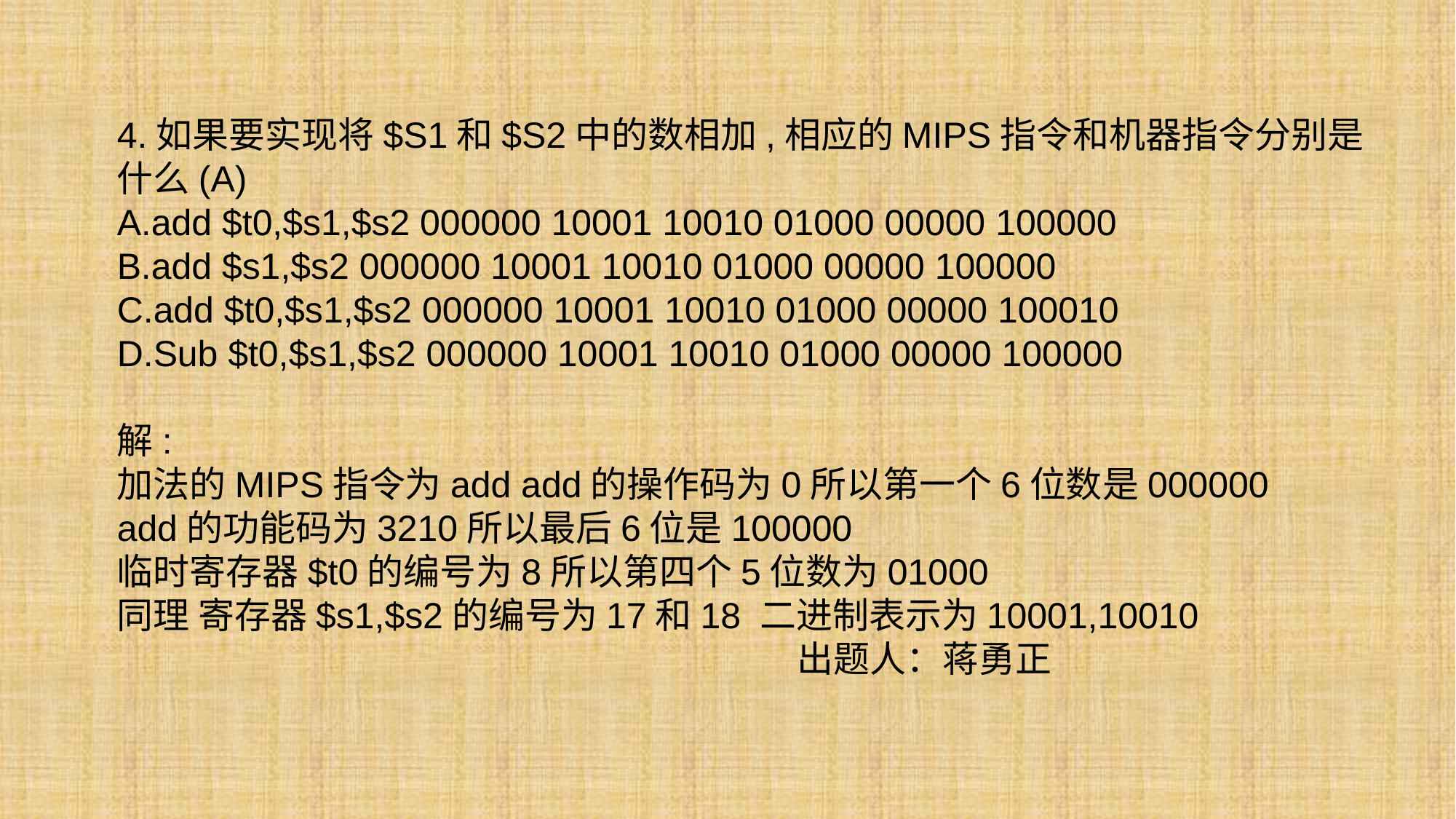

4.如果要实现将$S1和$S2中的数相加,相应的MIPS指令和机器指令分别是什么(A)
A.add $t0,$s1,$s2 000000 10001 10010 01000 00000 100000
B.add $s1,$s2 000000 10001 10010 01000 00000 100000
C.add $t0,$s1,$s2 000000 10001 10010 01000 00000 100010
D.Sub $t0,$s1,$s2 000000 10001 10010 01000 00000 100000

解:
加法的MIPS指令为add add的操作码为0所以第一个6位数是000000
add的功能码为3210所以最后6位是100000
临时寄存器$t0的编号为8所以第四个5位数为01000
同理 寄存器$s1,$s2的编号为17和18 二进制表示为10001,10010
                                                                                  出题人：蒋勇正